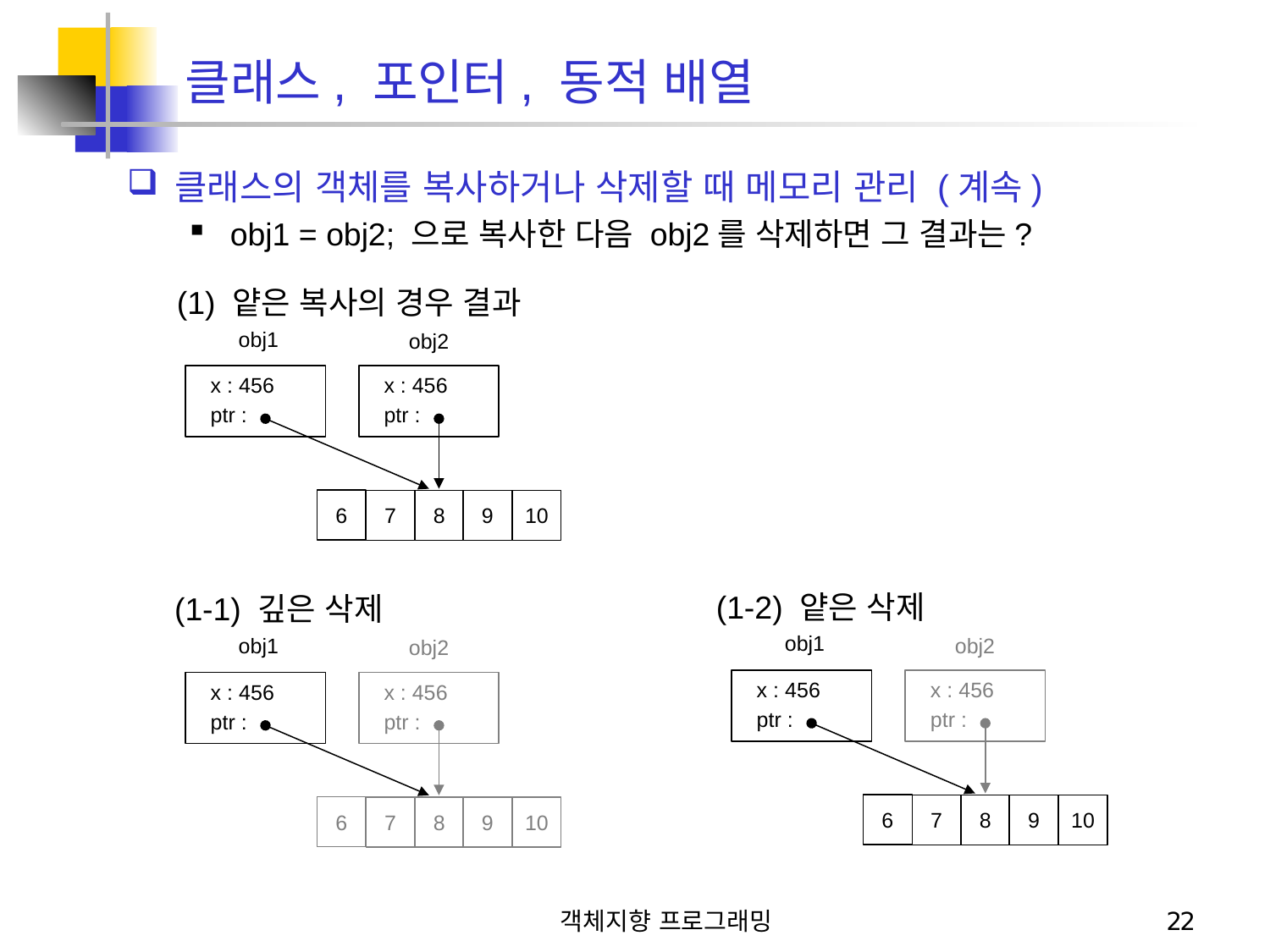

클래스, 포인터, 동적 배열
클래스의 객체를 복사하거나 삭제할 때 메모리 관리 (계속)
obj1 = obj2; 으로 복사한 다음 obj2를 삭제하면 그 결과는?
(1) 얕은 복사의 경우 결과
obj1
obj2
x : 456
ptr :
x : 456
ptr :

6
7
8
9
10
(1-2) 얕은 삭제
(1-1) 깊은 삭제
obj1
obj2
obj1
obj2
x : 456
ptr :
x : 456
ptr :
x : 456
ptr :
x : 456
ptr :

6
7
8
9
10
6
7
8
9
10
객체지향 프로그래밍
22